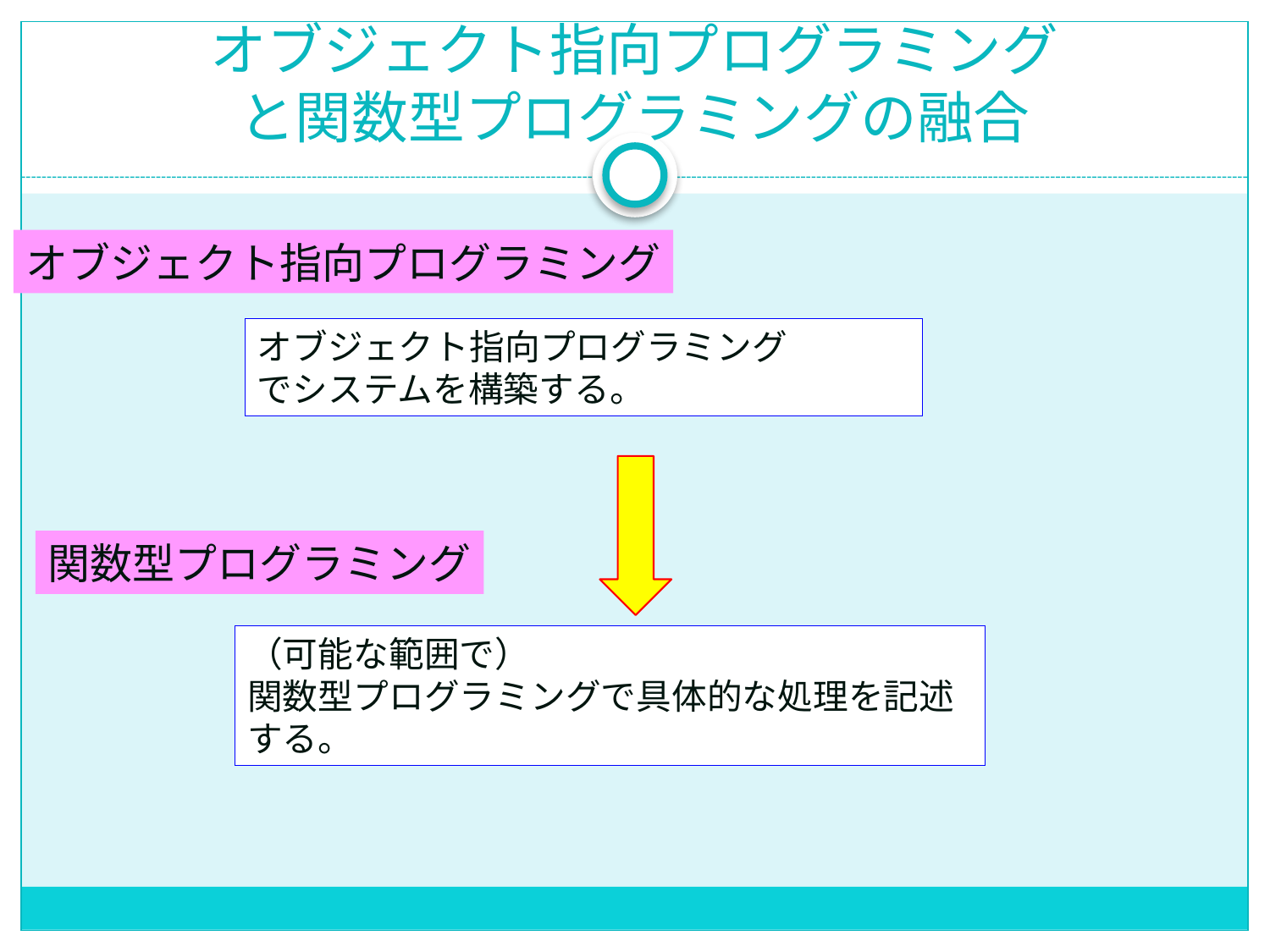

# オブジェクト指向プログラミング と関数型プログラミングの融合
オブジェクト指向プログラミング
オブジェクト指向プログラミング
でシステムを構築する。

関数型プログラミング
（可能な範囲で）
関数型プログラミングで具体的な処理を記述する。